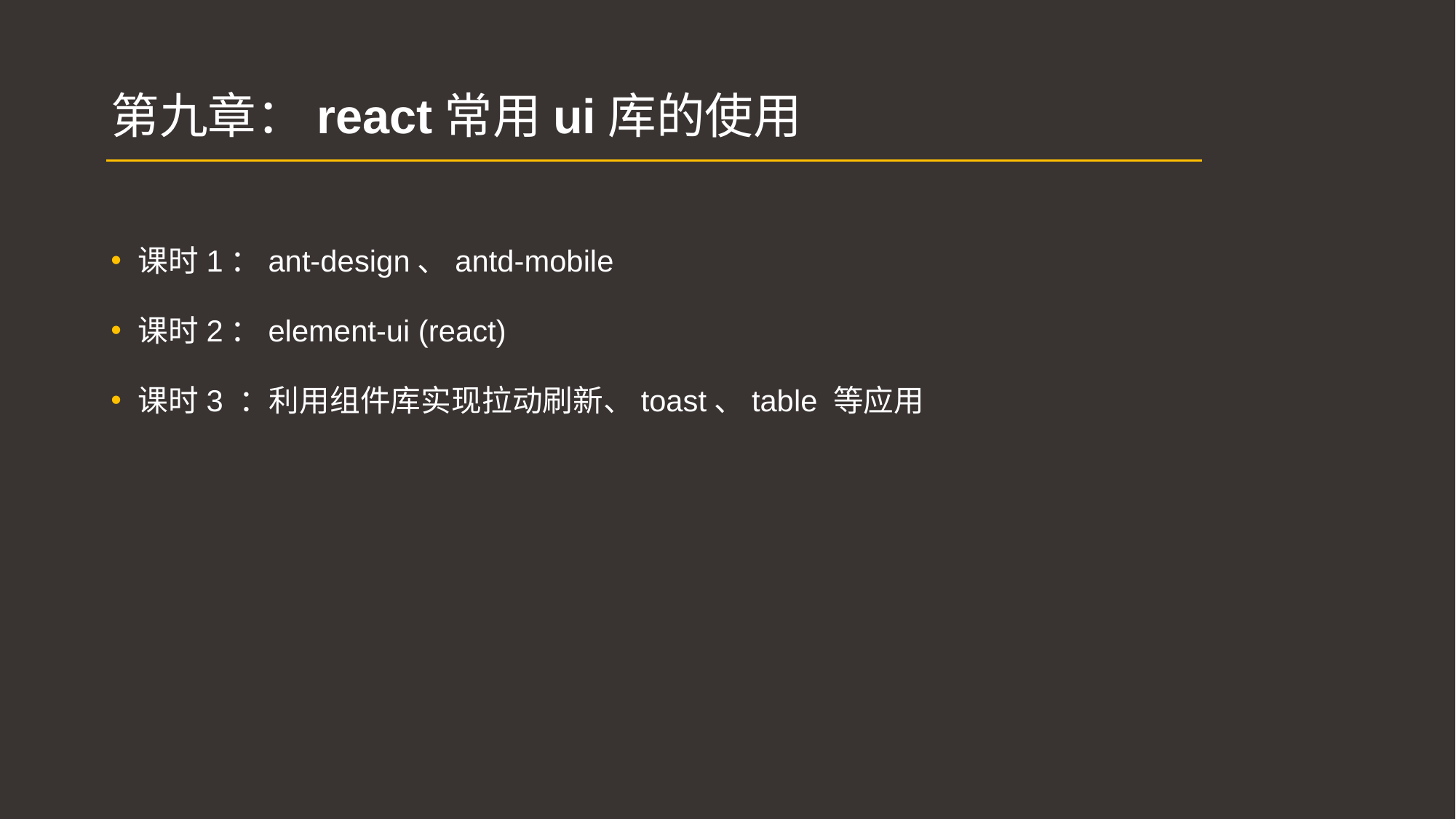

# 第九章：react常用ui库的使用
课时1：ant-design、antd-mobile
课时2：element-ui (react)
课时3 ：利用组件库实现拉动刷新、toast、table 等应用